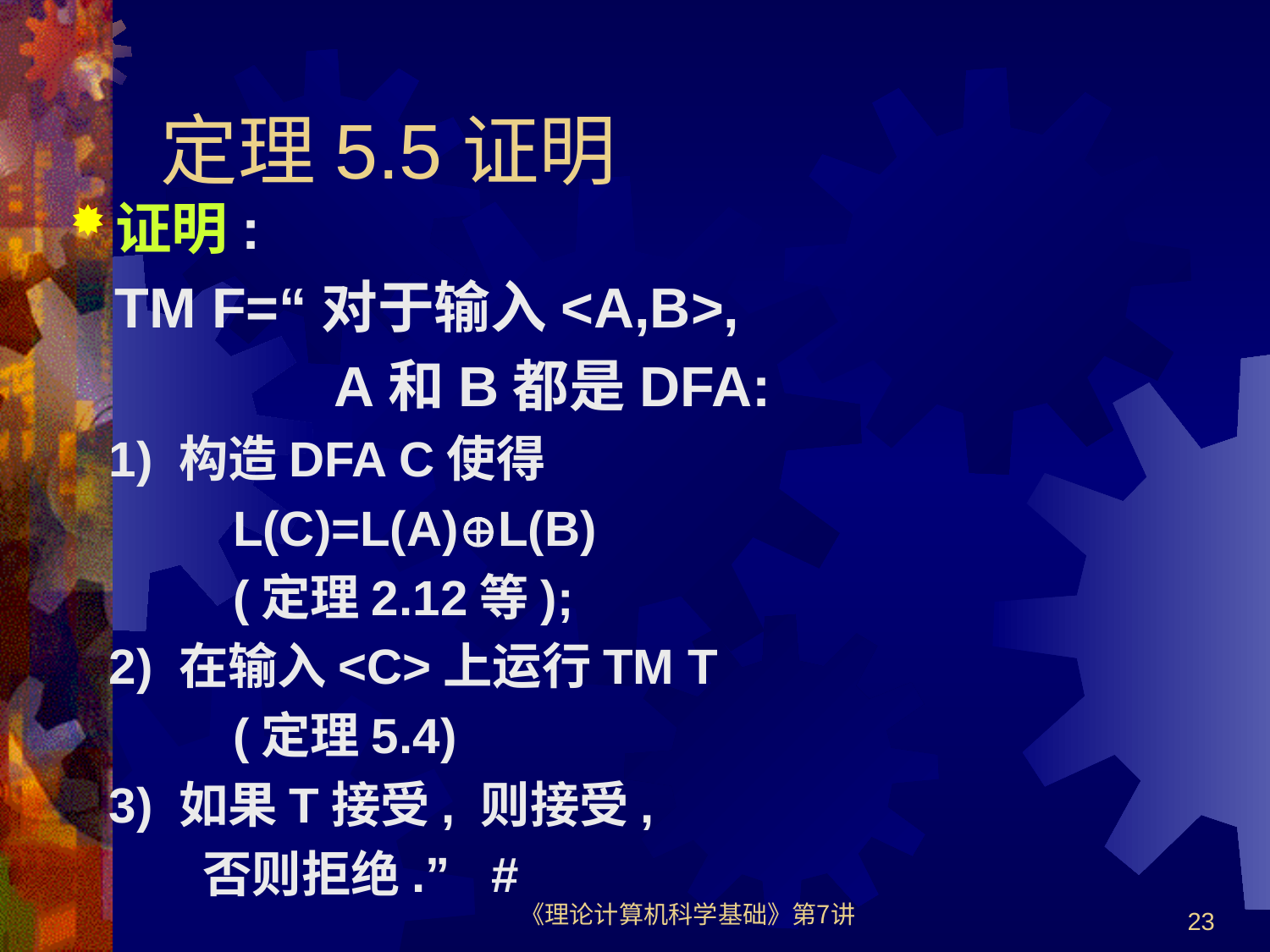

# 定理5.5证明
证明:
   TM F=“对于输入<A,B>,
                 A和B都是DFA:
   1) 构造DFA C使得
            L(C)=L(A)⊕L(B)
            (定理2.12等);
   2) 在输入<C>上运行TM T
            (定理5.4)
   3) 如果T接受, 则接受,
           否则拒绝.”   #
《理论计算机科学基础》第7讲
23